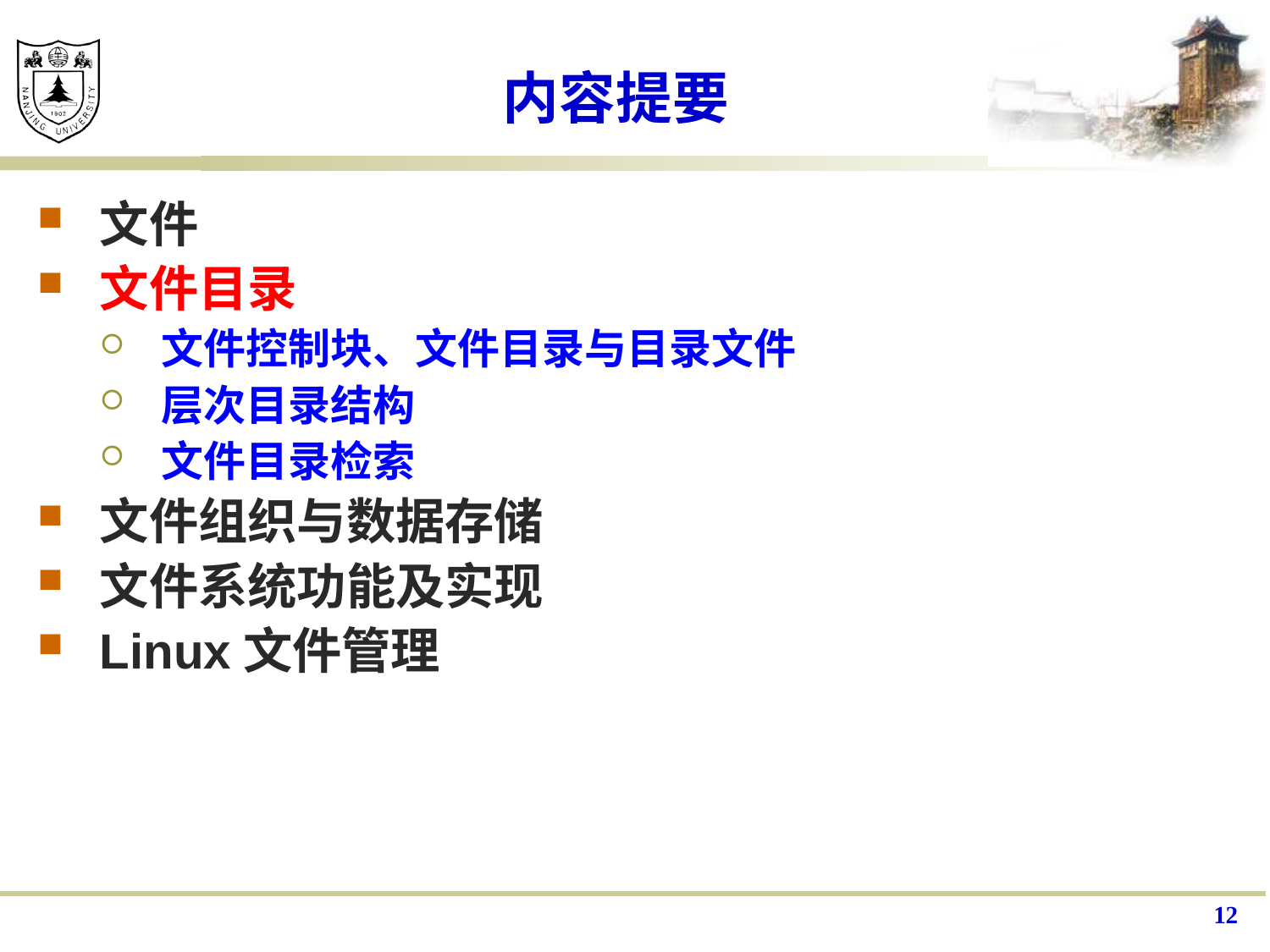

# 内容提要
文件
文件目录
文件控制块、文件目录与目录文件
层次目录结构
文件目录检索
文件组织与数据存储
文件系统功能及实现
Linux文件管理
12